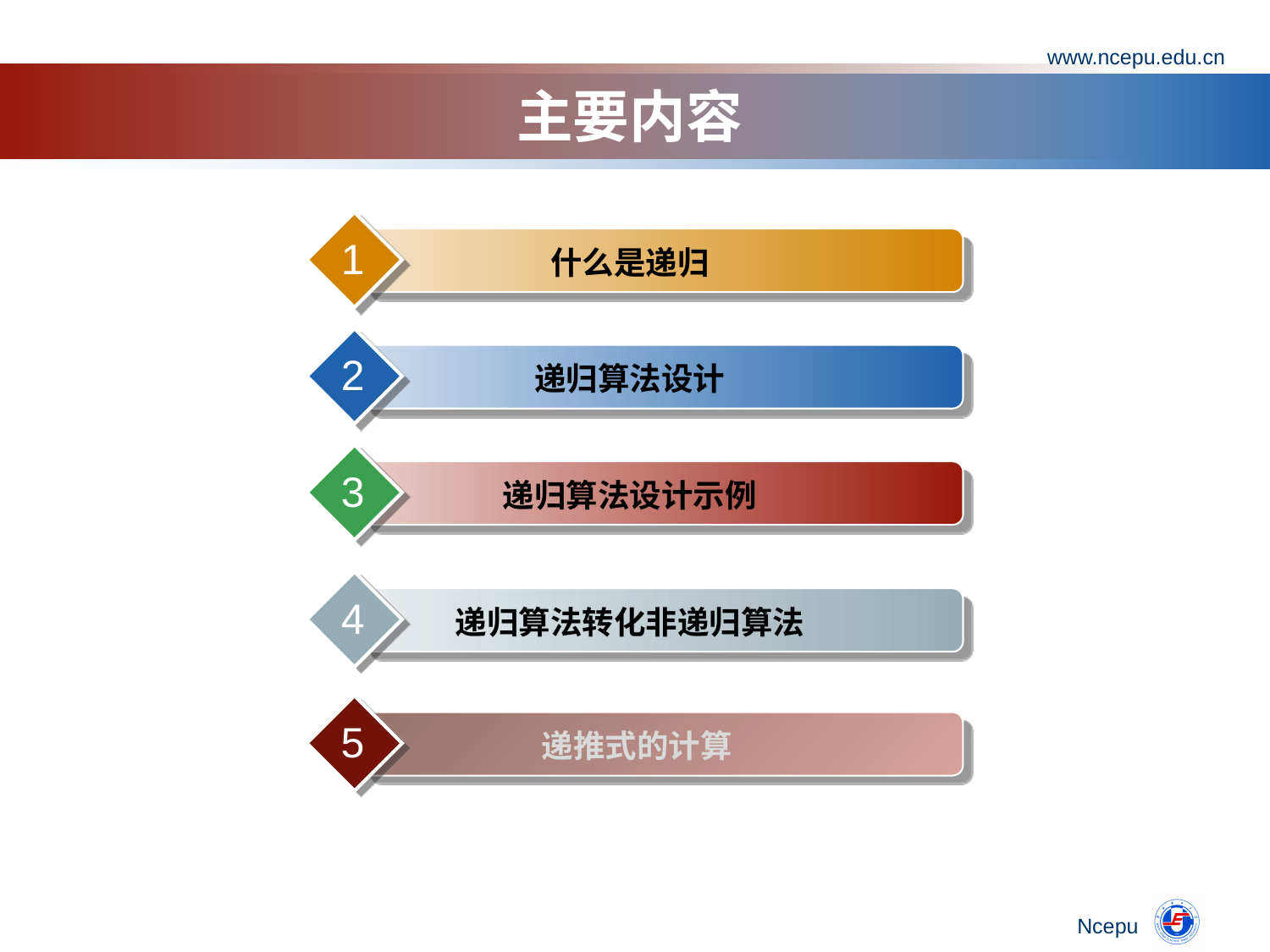

www.ncepu.edu.cn
# 主要内容

1

什么是递归

2

递归算法设计

3

递归算法设计示例

4

递归算法转化非递归算法

5

 递推式的计算
Ncepu